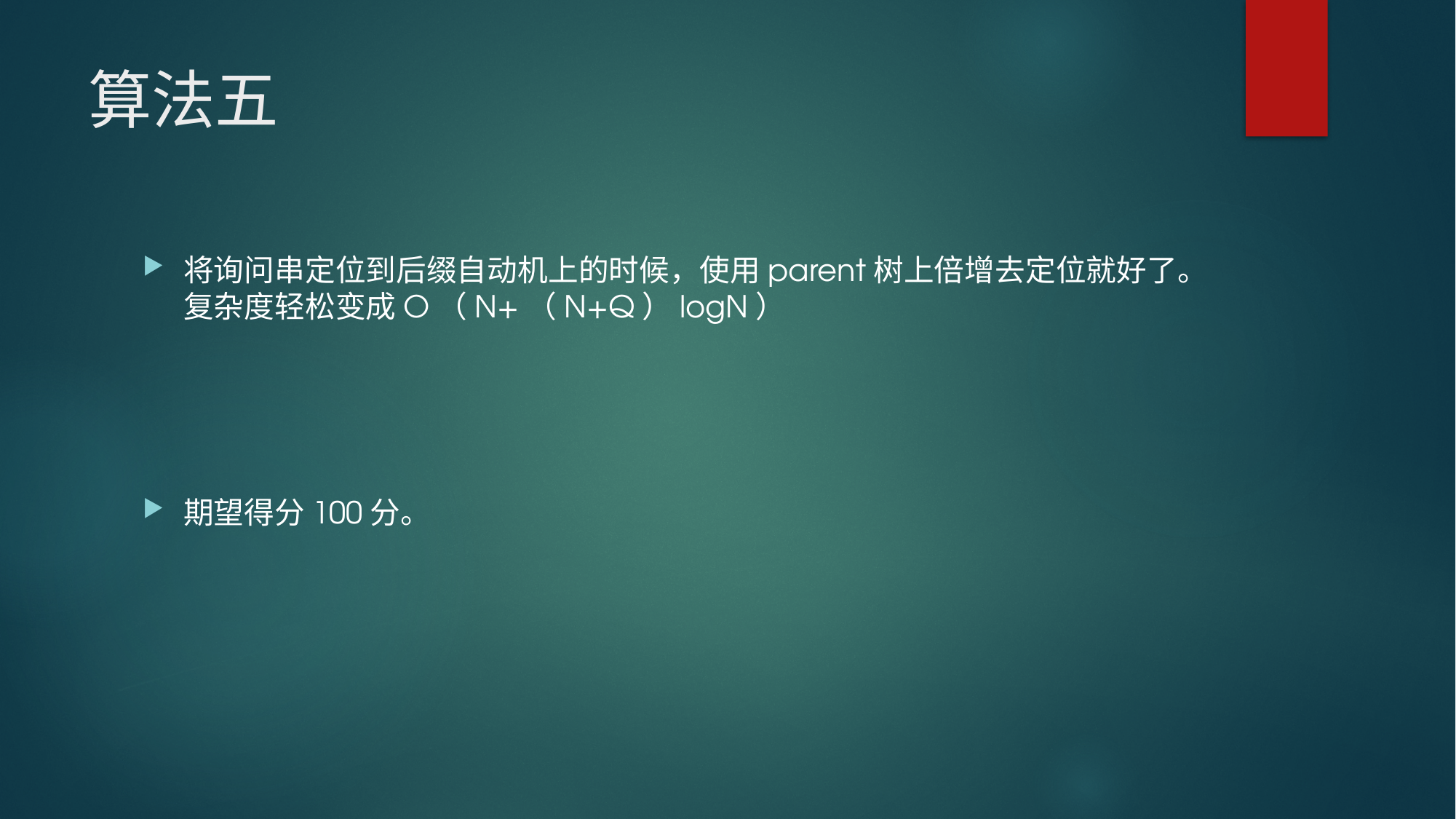

# 算法五
将询问串定位到后缀自动机上的时候，使用parent树上倍增去定位就好了。复杂度轻松变成O（N+（N+Q）logN）

期望得分100分。